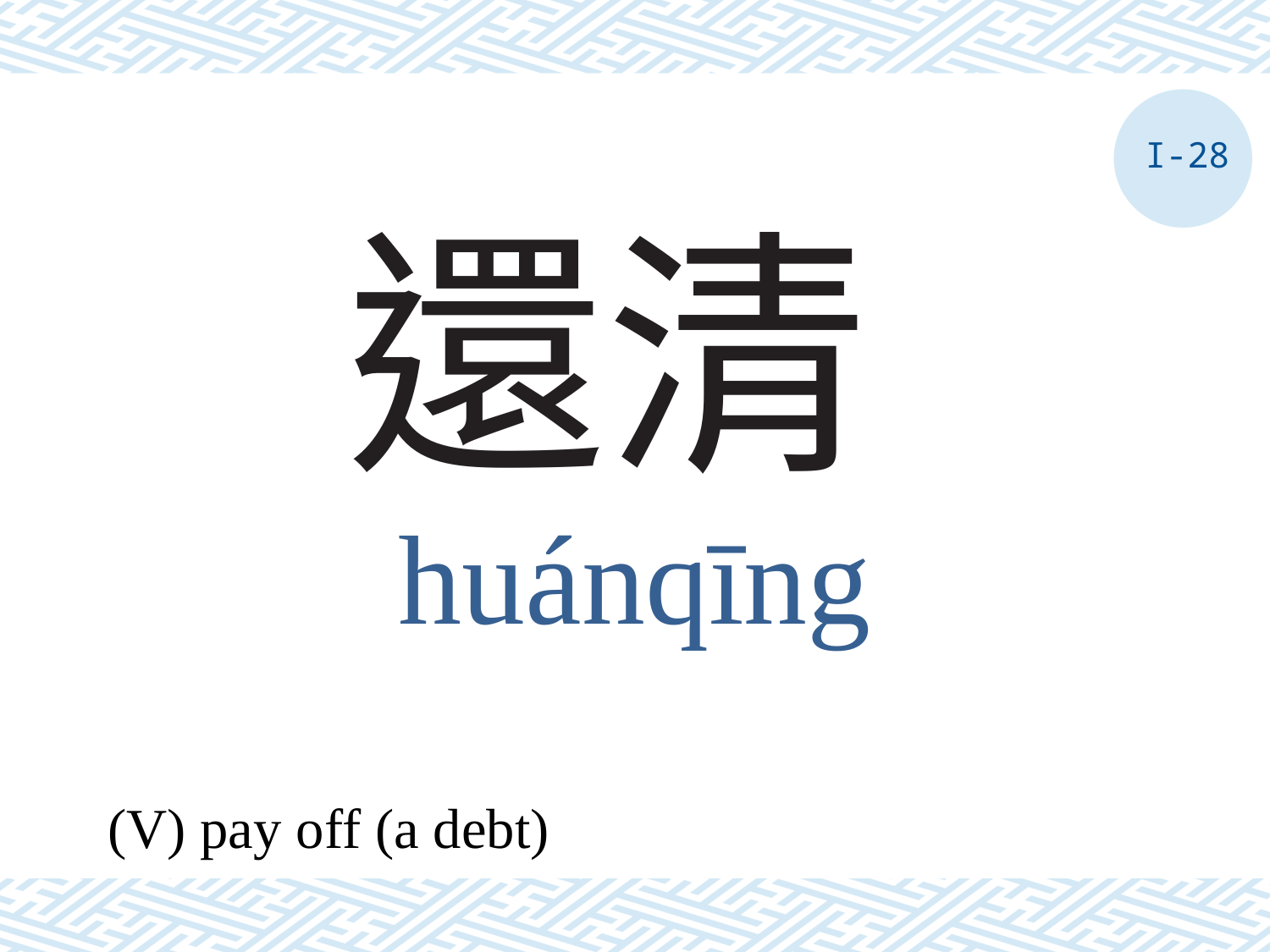

I-28

# 還清
huánqīng
(V) pay off (a debt)